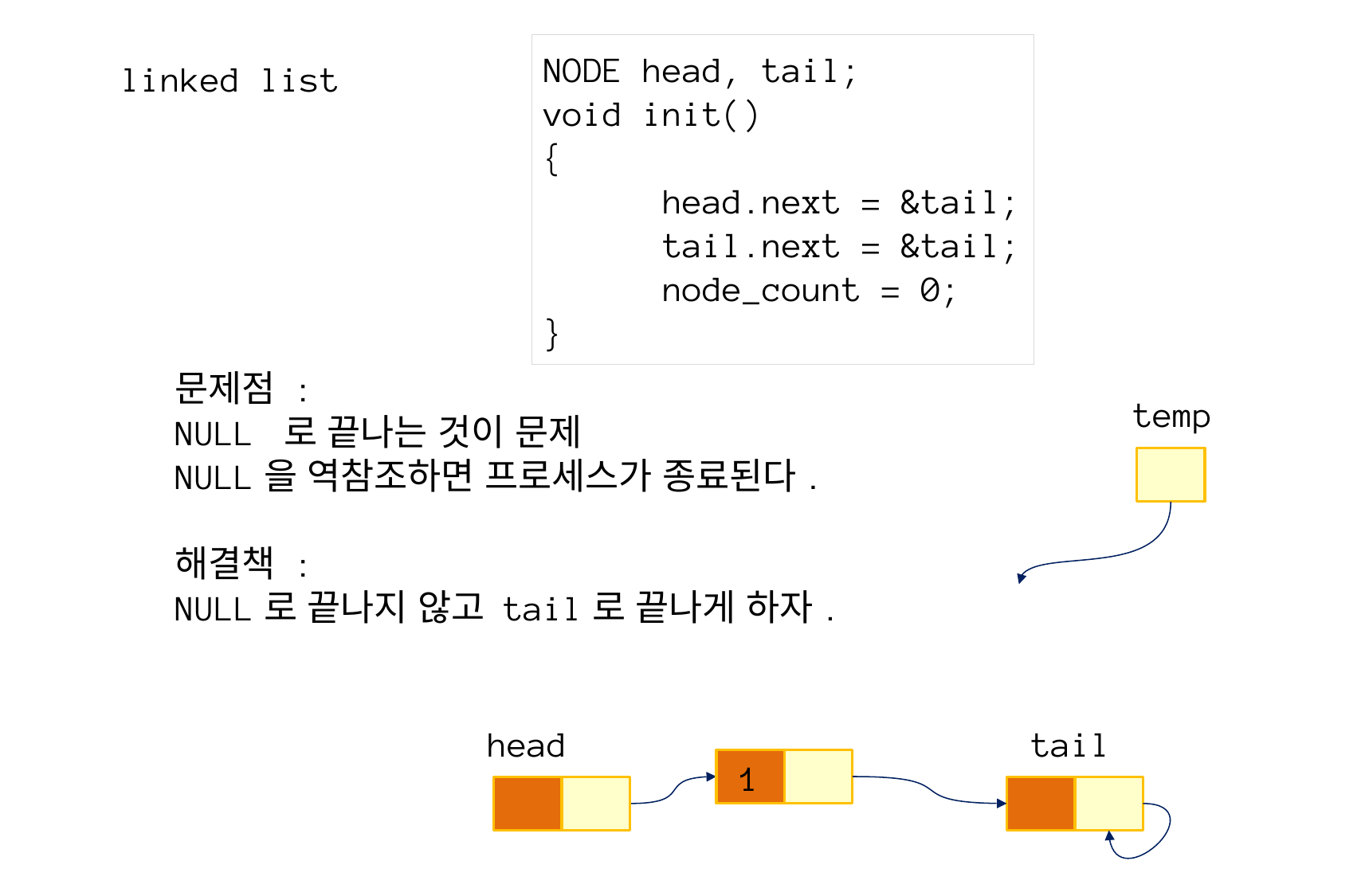

NODE head, tail;
void init()
{
	head.next = &tail;
	tail.next = &tail;
	node_count = 0;
}
linked list
문제점 :
NULL 로 끝나는 것이 문제
NULL을 역참조하면 프로세스가 종료된다.

해결책 :
NULL로 끝나지 않고 tail로 끝나게 하자.
temp

head
tail
1